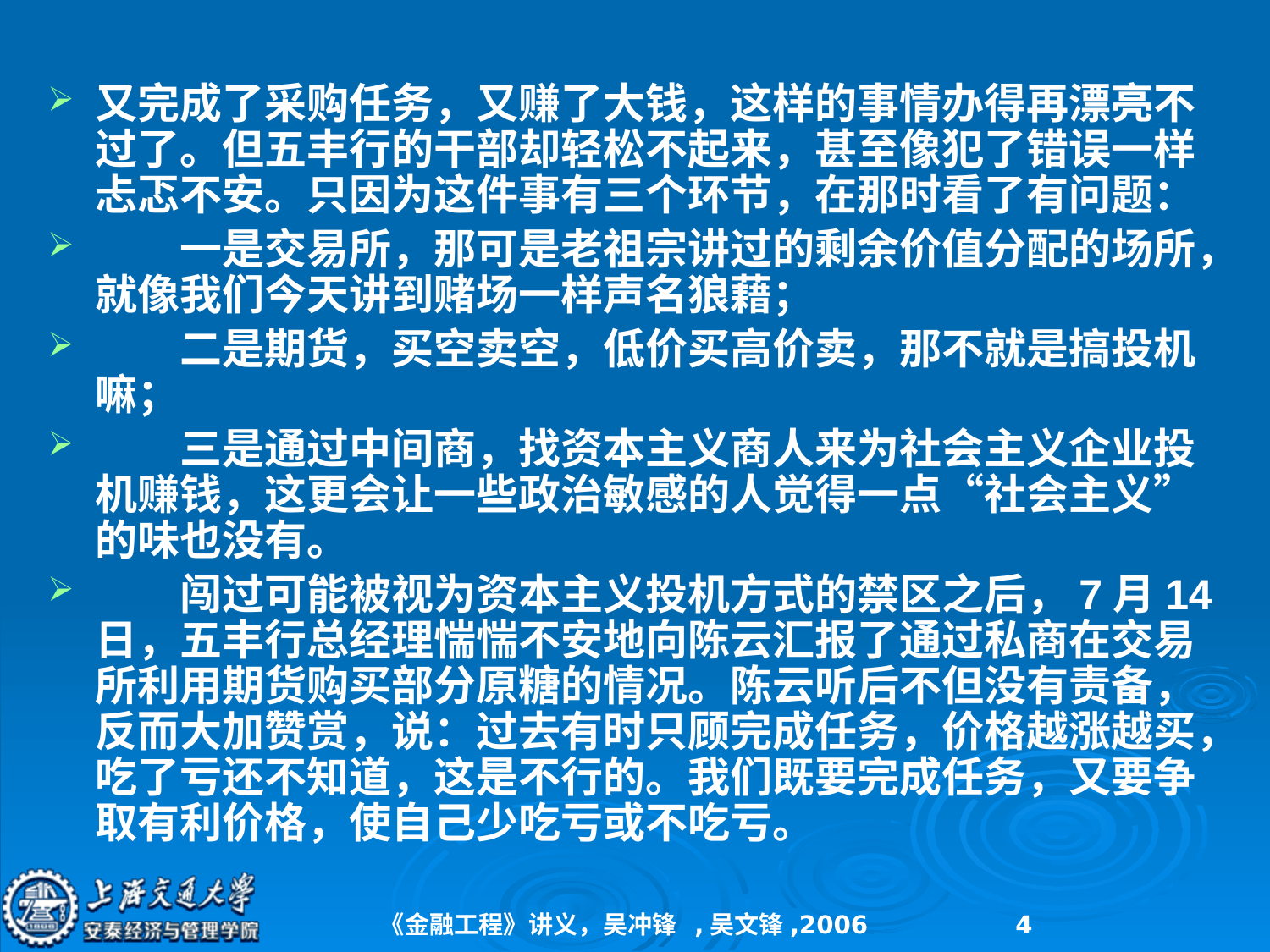

#
又完成了采购任务，又赚了大钱，这样的事情办得再漂亮不过了。但五丰行的干部却轻松不起来，甚至像犯了错误一样忐忑不安。只因为这件事有三个环节，在那时看了有问题：
　　一是交易所，那可是老祖宗讲过的剩余价值分配的场所，就像我们今天讲到赌场一样声名狼藉；
　　二是期货，买空卖空，低价买高价卖，那不就是搞投机嘛；
　　三是通过中间商，找资本主义商人来为社会主义企业投机赚钱，这更会让一些政治敏感的人觉得一点“社会主义”的味也没有。
　　闯过可能被视为资本主义投机方式的禁区之后，7月14日，五丰行总经理惴惴不安地向陈云汇报了通过私商在交易所利用期货购买部分原糖的情况。陈云听后不但没有责备，反而大加赞赏，说：过去有时只顾完成任务，价格越涨越买，吃了亏还不知道，这是不行的。我们既要完成任务，又要争取有利价格，使自己少吃亏或不吃亏。